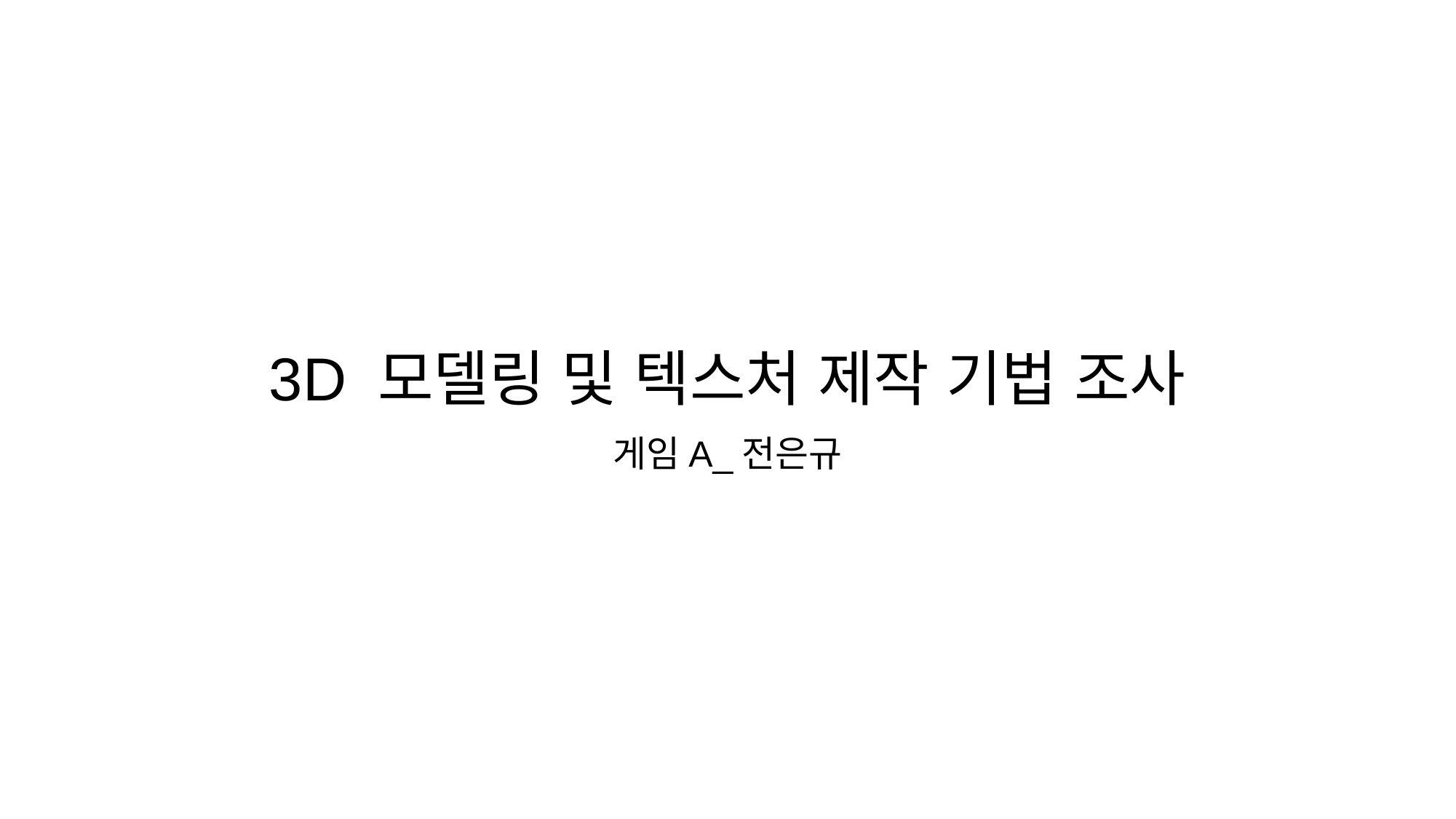

# 3D 모델링 및 텍스처 제작 기법 조사
게임A_전은규